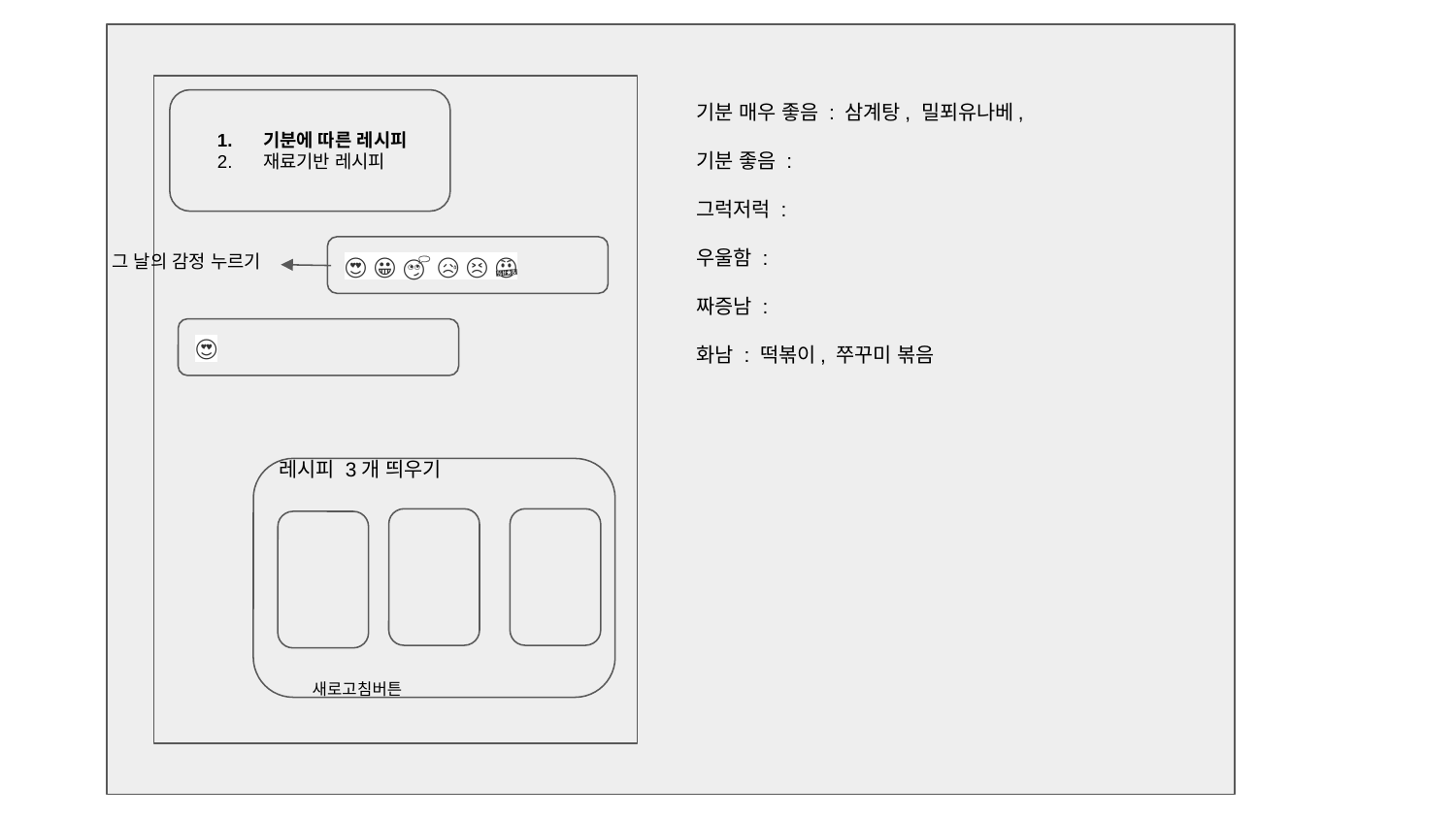

기분 매우 좋음 : 삼계탕, 밀푀유나베,

기분 좋음 :

그럭저럭 :

우울함 :

짜증남 :

화남 : 떡볶이, 쭈꾸미 볶음
기분에 따른 레시피
재료기반 레시피
😍 😀​ ​​​🤔 😥 😣 🤬
그 날의 감정 누르기
😍
레시피 3개 띄우기

		         새로고침버튼